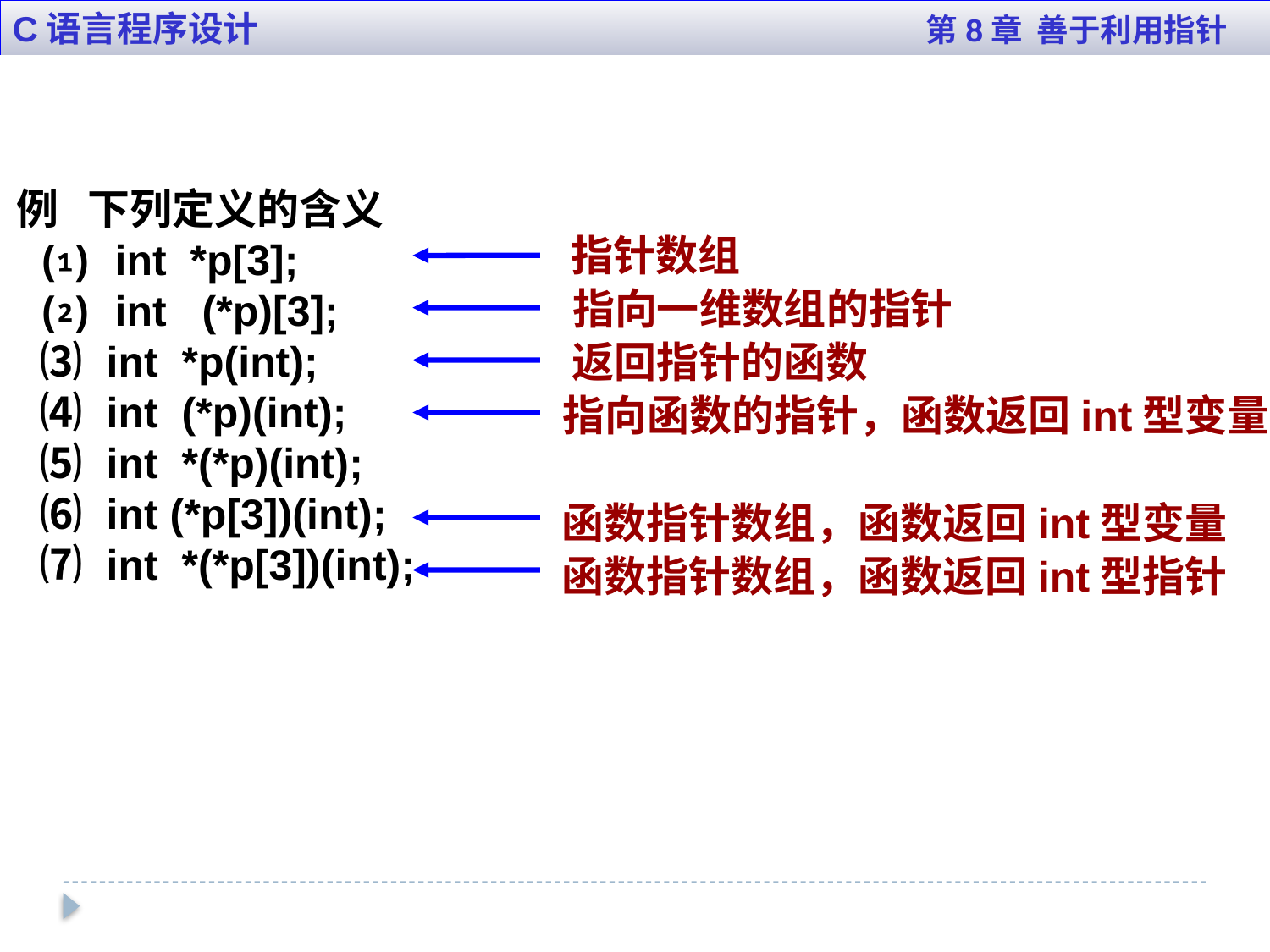

C语言程序设计                                                                                   第8章  善于利用指针
例   下列定义的含义
  ⑴  int  *p[3];
  ⑵  int   (*p)[3];
  ⑶  int  *p(int);
  ⑷  int  (*p)(int);
  ⑸  int  *(*p)(int);
  ⑹  int (*p[3])(int);
  ⑺  int  *(*p[3])(int);
指针数组

指向一维数组的指针

返回指针的函数

指向函数的指针，函数返回int型变量

函数指针数组，函数返回int型变量

函数指针数组，函数返回int型指针